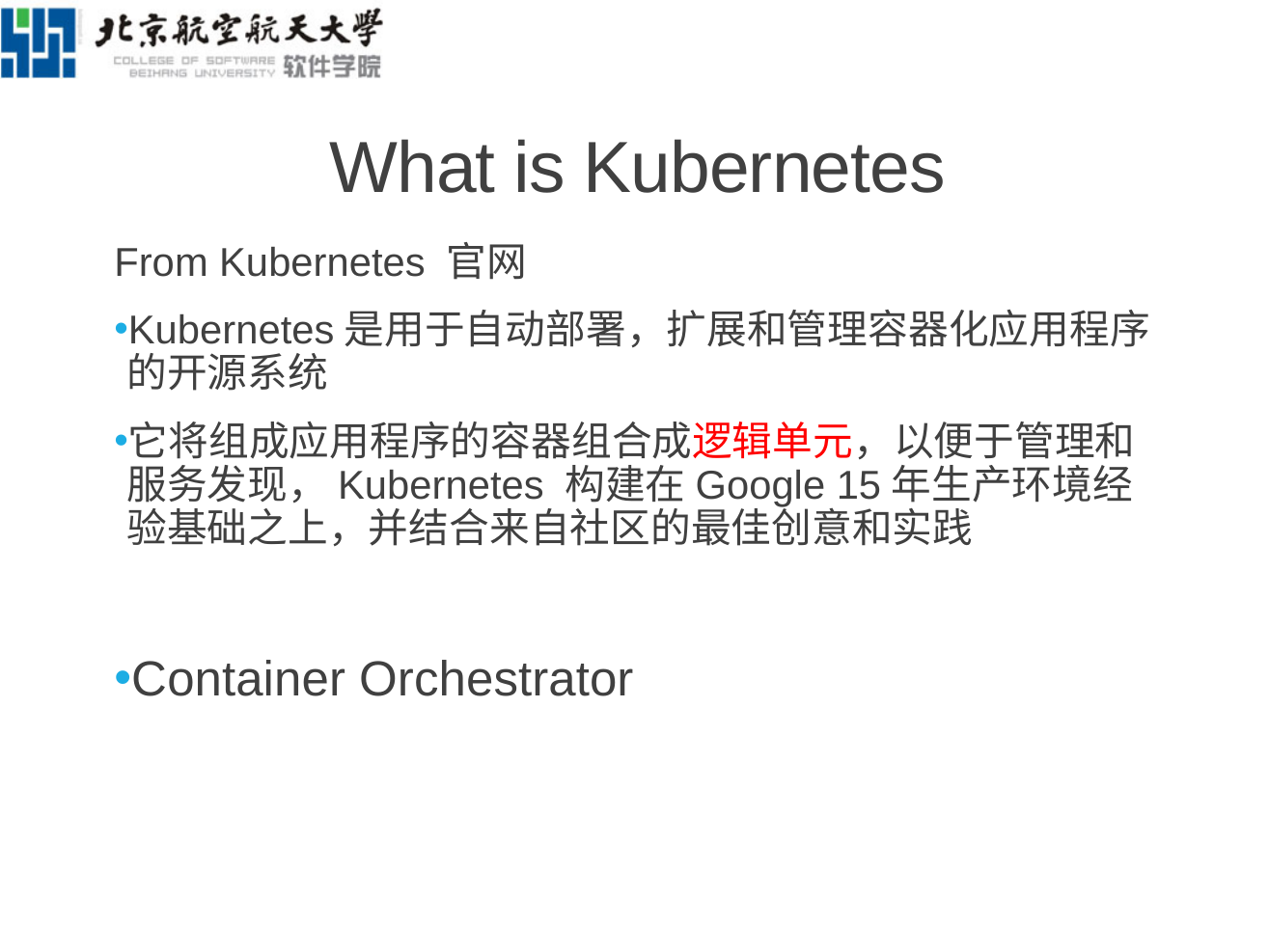

# What is Kubernetes
From Kubernetes 官网
Kubernetes是用于自动部署，扩展和管理容器化应用程序的开源系统
它将组成应用程序的容器组合成逻辑单元，以便于管理和服务发现，Kubernetes 构建在Google 15年生产环境经验基础之上，并结合来自社区的最佳创意和实践

Container Orchestrator